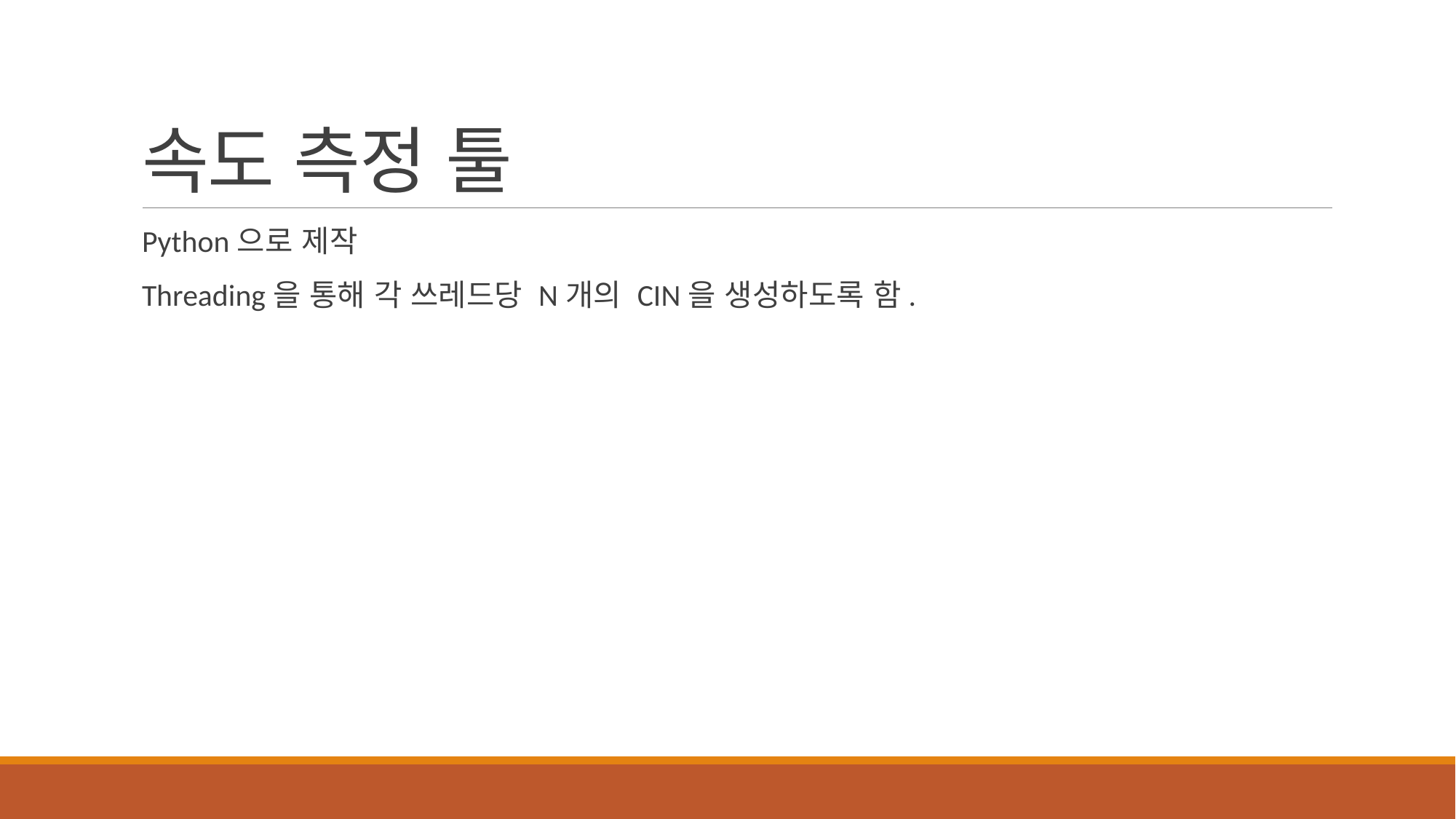

# 속도 측정 툴
Python으로 제작
Threading을 통해 각 쓰레드당 N개의 CIN을 생성하도록 함.